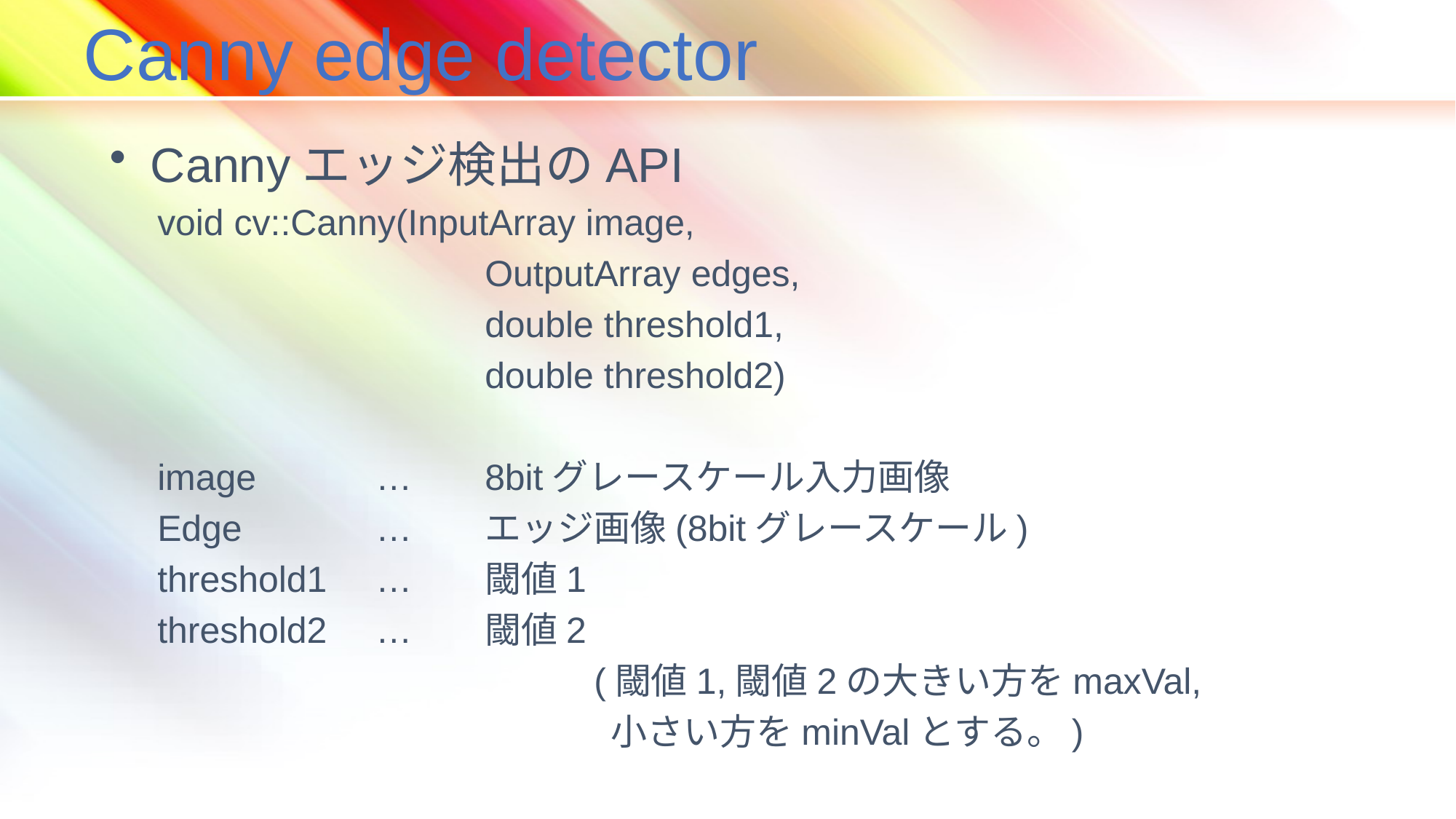

# Canny edge detector
Cannyエッジ検出のAPI
void cv::Canny(InputArray image,
			OutputArray edges,
			double threshold1,
			double threshold2)

image		…	8bitグレースケール入力画像
Edge		…	エッジ画像(8bitグレースケール)
threshold1	…	閾値1
threshold2	…	閾値2
				(閾値1,閾値2の大きい方をmaxVal,
				 小さい方をminValとする。)